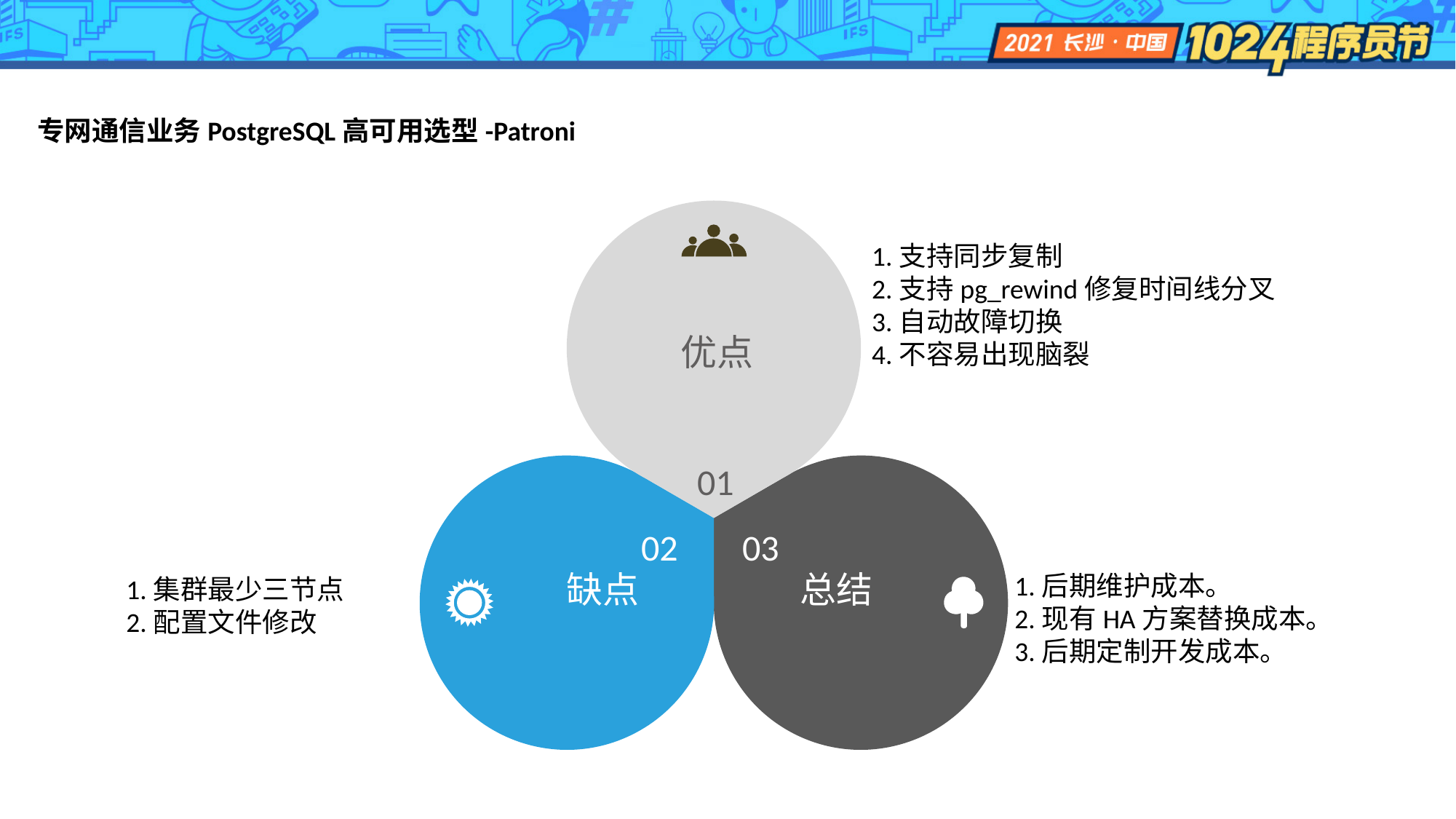

专网通信业务PostgreSQL高可用选型-Patroni

1.支持同步复制
2.支持pg_rewind修复时间线分叉
3.自动故障切换
4.不容易出现脑裂

优点
01

02
03
缺点
总结
1.后期维护成本。
2.现有HA方案替换成本。
3.后期定制开发成本。
1.集群最少三节点
2.配置文件修改